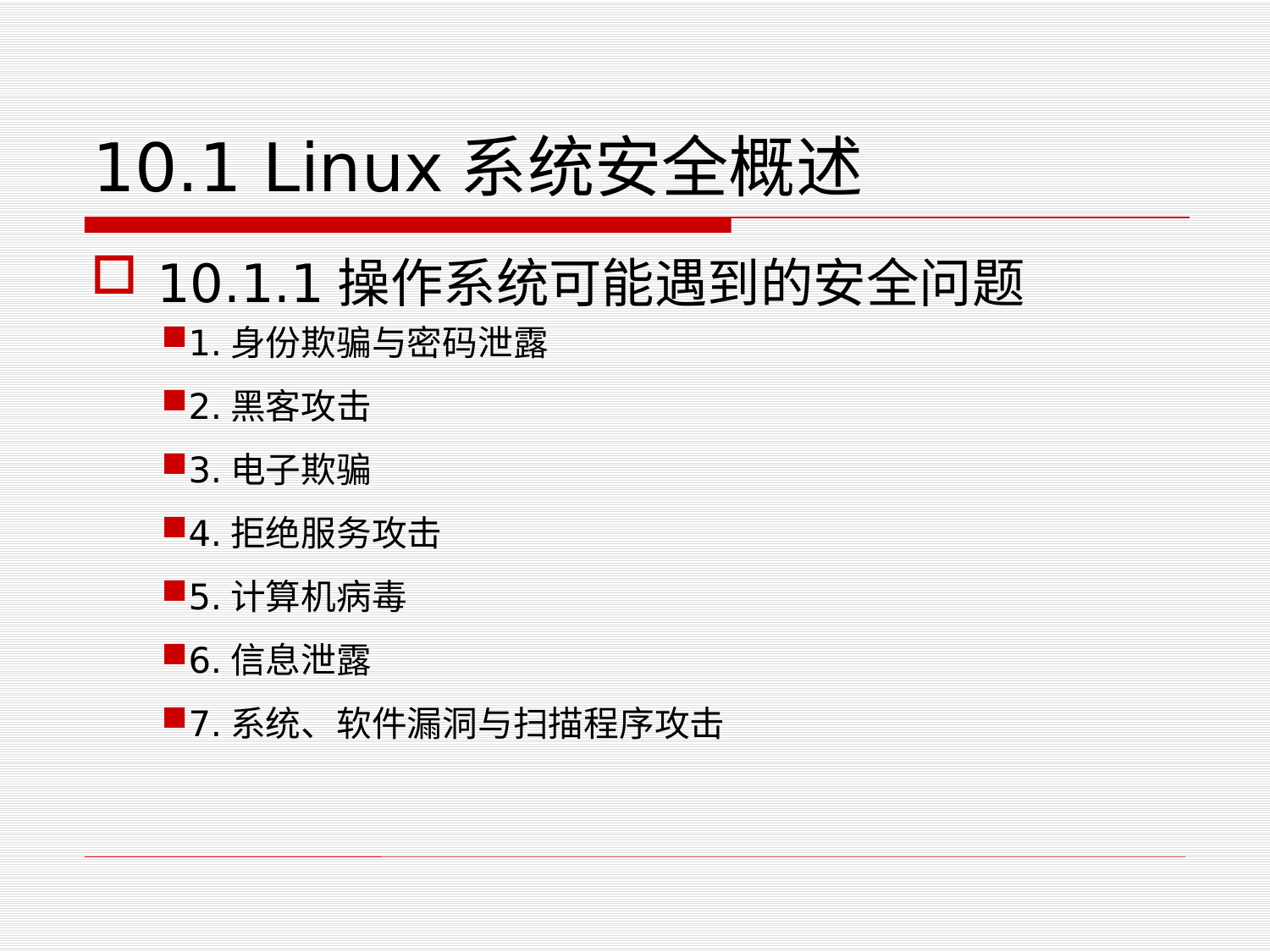

# 10.1 Linux系统安全概述
10.1.1操作系统可能遇到的安全问题
1.身份欺骗与密码泄露
2.黑客攻击
3.电子欺骗
4.拒绝服务攻击
5.计算机病毒
6.信息泄露
7.系统、软件漏洞与扫描程序攻击